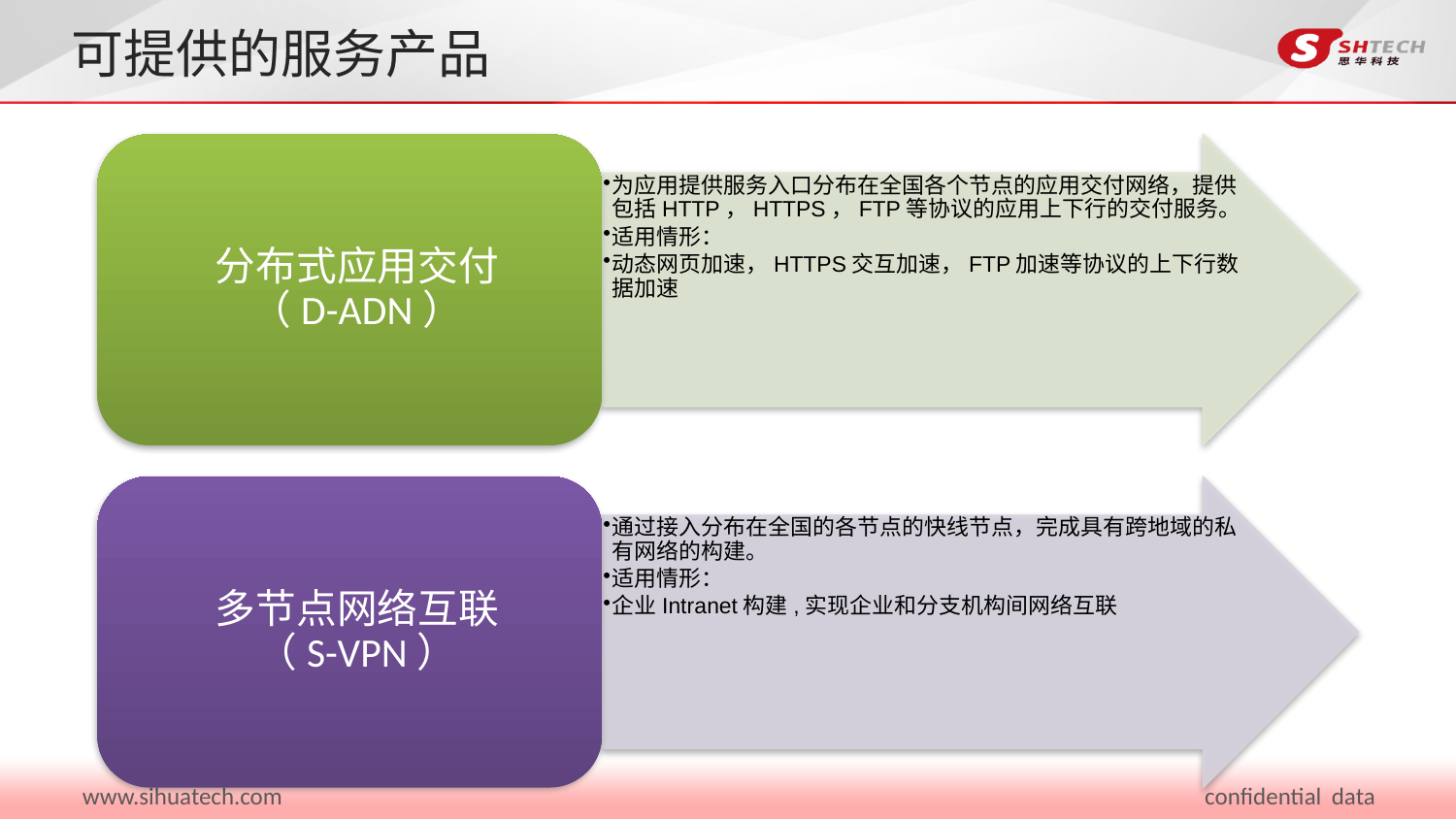

# 可提供的服务产品
为应用提供服务入口分布在全国各个节点的应用交付网络，提供包括HTTP，HTTPS，FTP等协议的应用上下行的交付服务。
适用情形：
动态网页加速，HTTPS交互加速，FTP加速等协议的上下行数据加速
分布式应用交付
（D-ADN）
通过接入分布在全国的各节点的快线节点，完成具有跨地域的私有网络的构建。
适用情形：
企业Intranet构建,实现企业和分支机构间网络互联
多节点网络互联
（S-VPN）